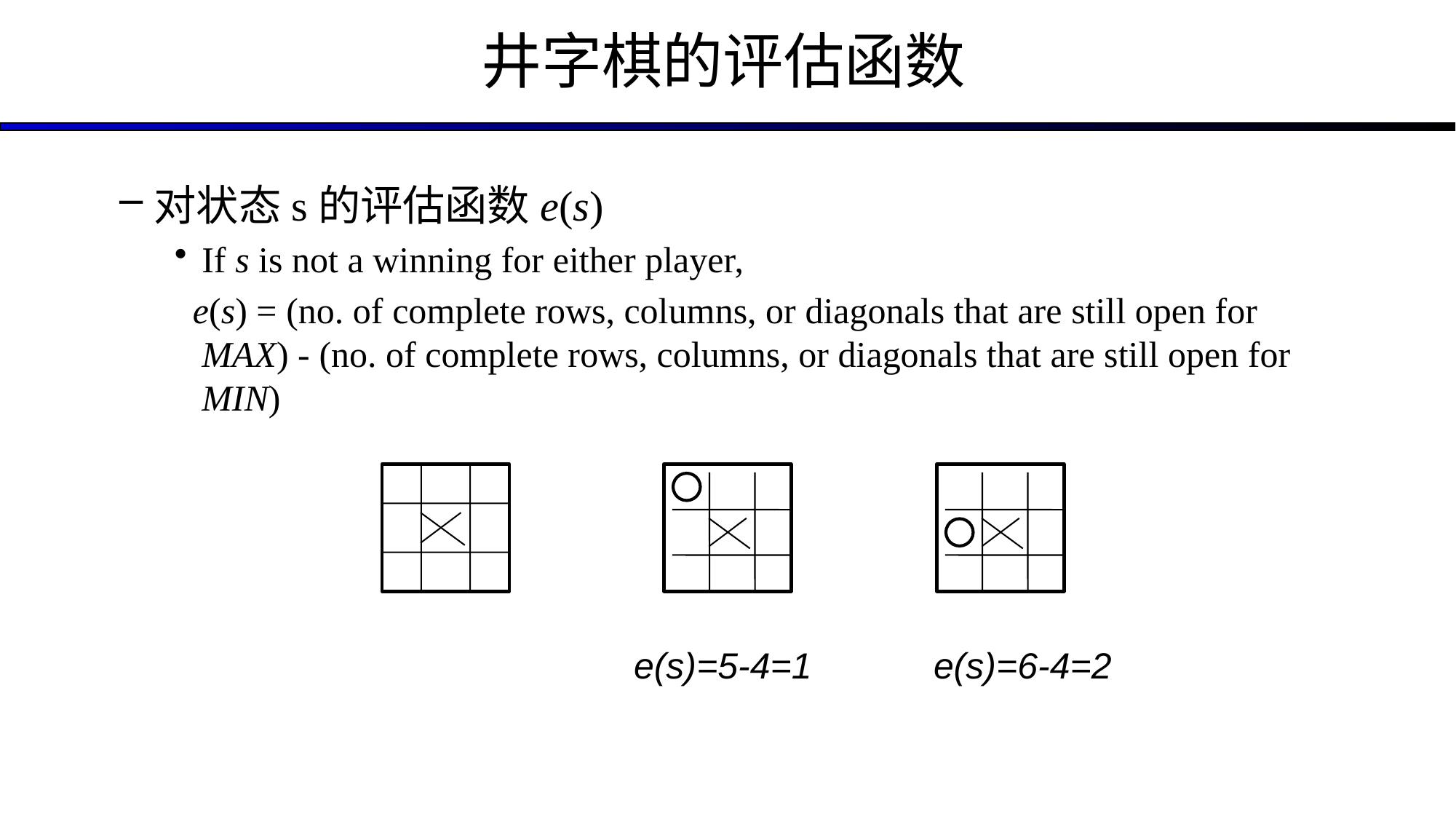

井字棋的评估函数
对状态s的评估函数e(s)
If s is not a winning for either player,
  e(s) = (no. of complete rows, columns, or diagonals that are still open for MAX) - (no. of complete rows, columns, or diagonals that are still open for MIN)

e(s)=5-4=1            e(s)=6-4=2